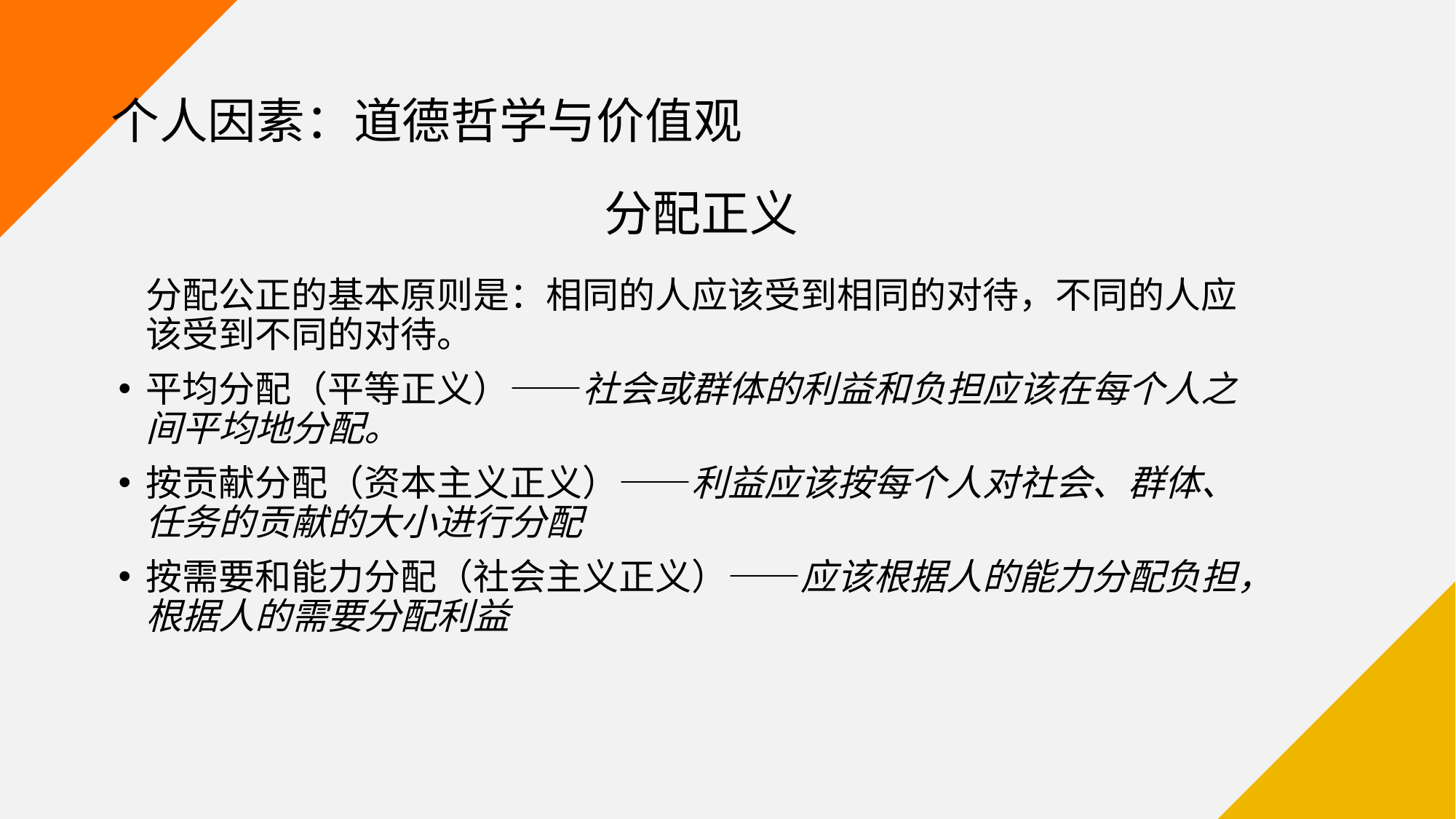

# 个人因素：道德哲学与价值观
分配正义
   分配公正的基本原则是：相同的人应该受到相同的对待，不同的人应该受到不同的对待。
平均分配（平等正义）——社会或群体的利益和负担应该在每个人之间平均地分配。
按贡献分配（资本主义正义）——利益应该按每个人对社会、群体、任务的贡献的大小进行分配
按需要和能力分配（社会主义正义）——应该根据人的能力分配负担，根据人的需要分配利益